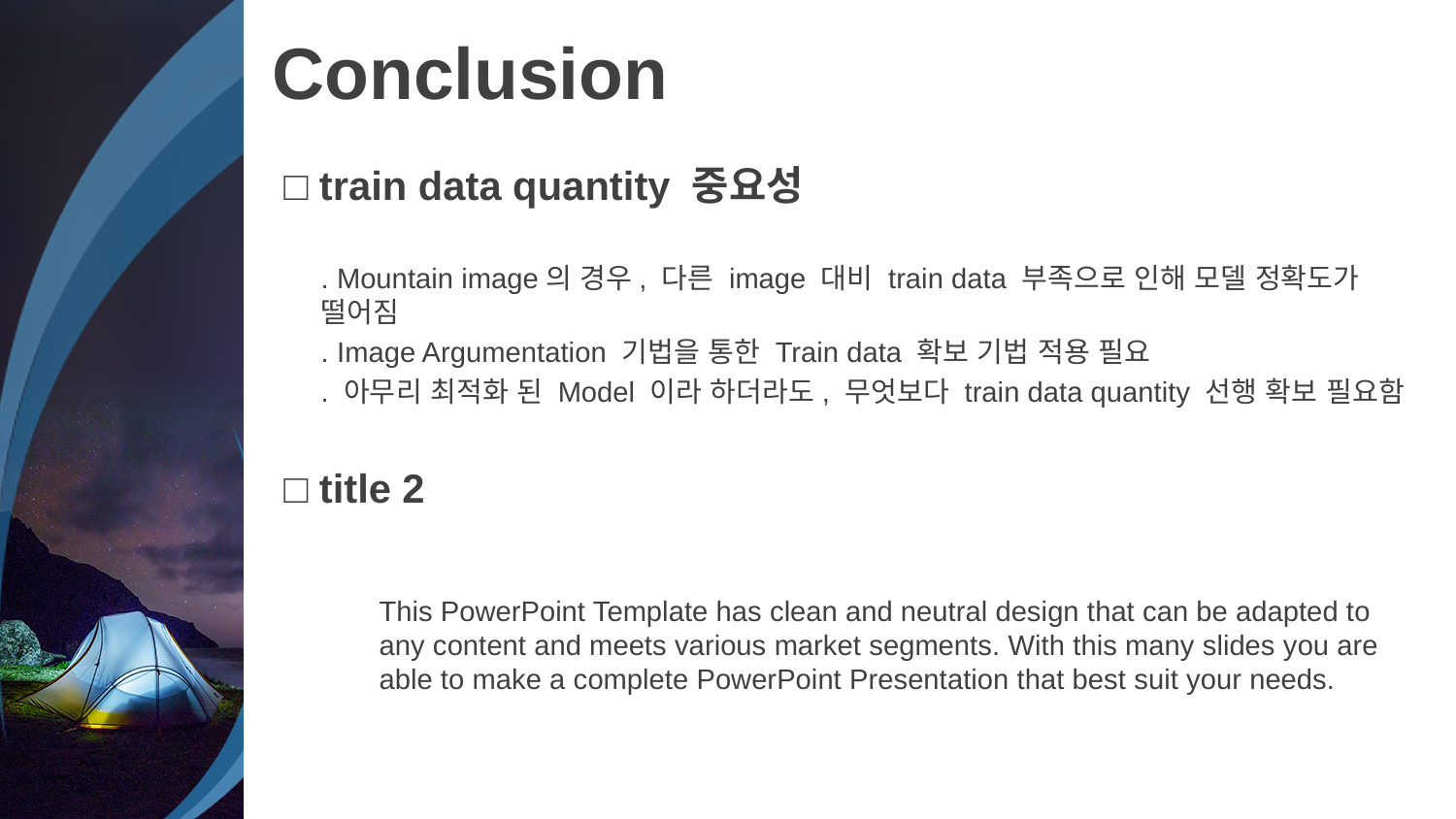

# Conclusion
□ train data quantity 중요성
. Mountain image의 경우, 다른 image 대비 train data 부족으로 인해 모델 정확도가 떨어짐
. Image Argumentation 기법을 통한 Train data 확보 기법 적용 필요
. 아무리 최적화 된 Model 이라 하더라도, 무엇보다 train data quantity 선행 확보 필요함

□ title 2
This PowerPoint Template has clean and neutral design that can be adapted to any content and meets various market segments. With this many slides you are able to make a complete PowerPoint Presentation that best suit your needs.